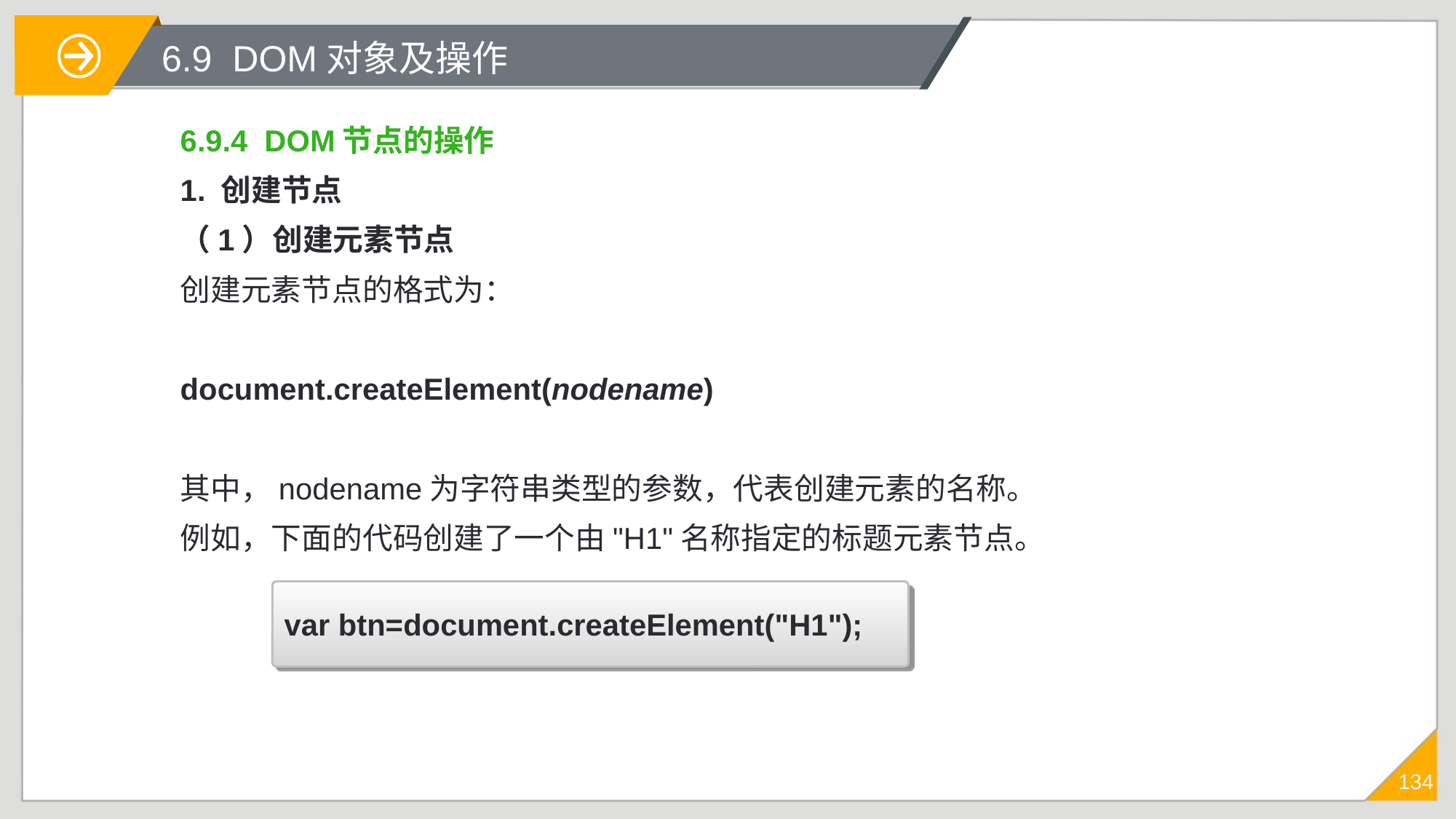

# 6.9  DOM对象及操作
6.9.4  DOM节点的操作
1. 创建节点
（1）创建元素节点
创建元素节点的格式为：

document.createElement(nodename)

其中，nodename为字符串类型的参数，代表创建元素的名称。
例如，下面的代码创建了一个由"H1"名称指定的标题元素节点。

var btn=document.createElement("H1");